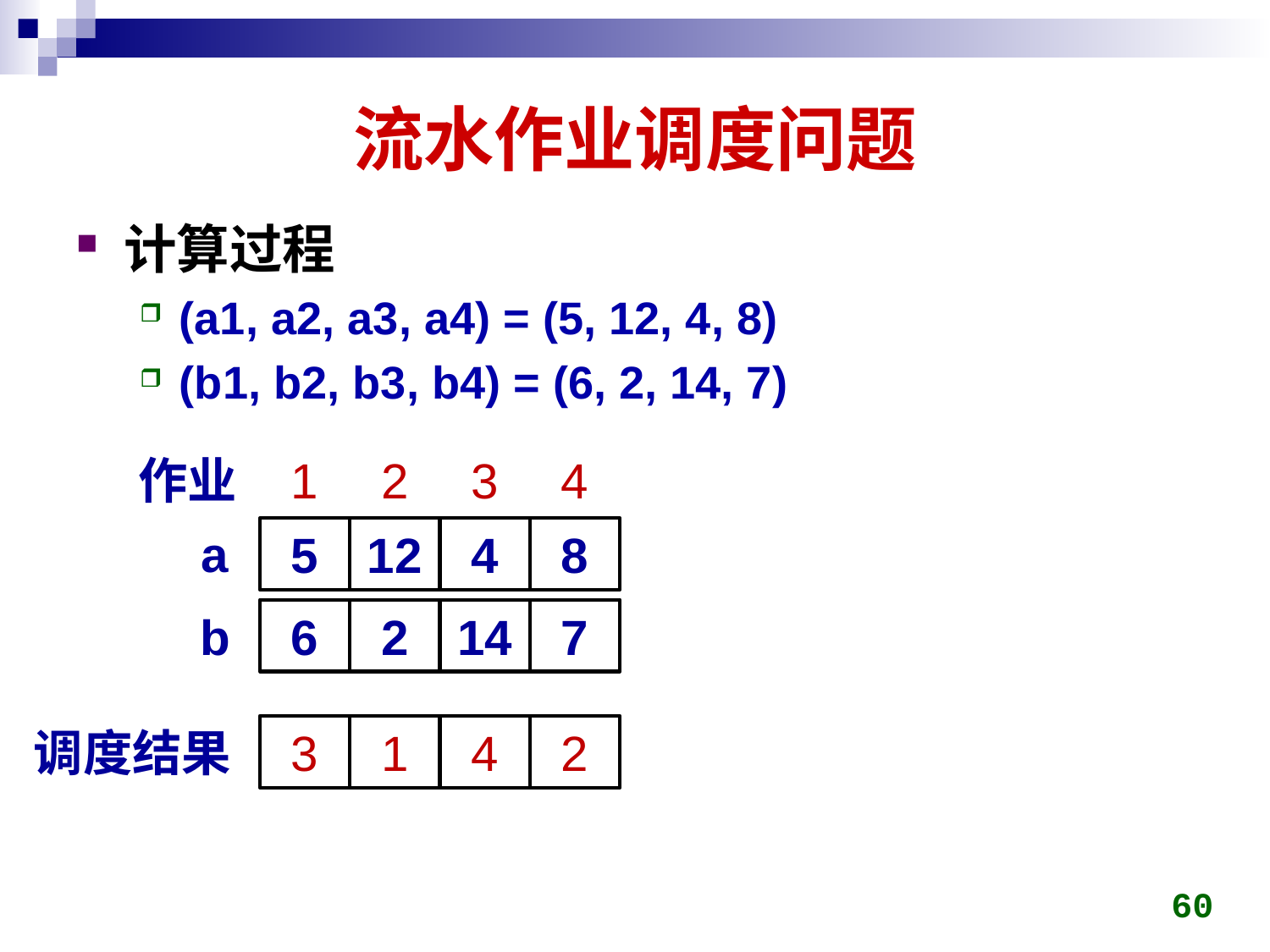

# 流水作业调度问题
计算过程
(a1, a2, a3, a4) = (5, 12, 4, 8)
(b1, b2, b3, b4) = (6, 2, 14, 7)

作业
3
1
2
4
a
4
5
12
8
b
14
6
2
7
调度结果
4
3
1
2
60